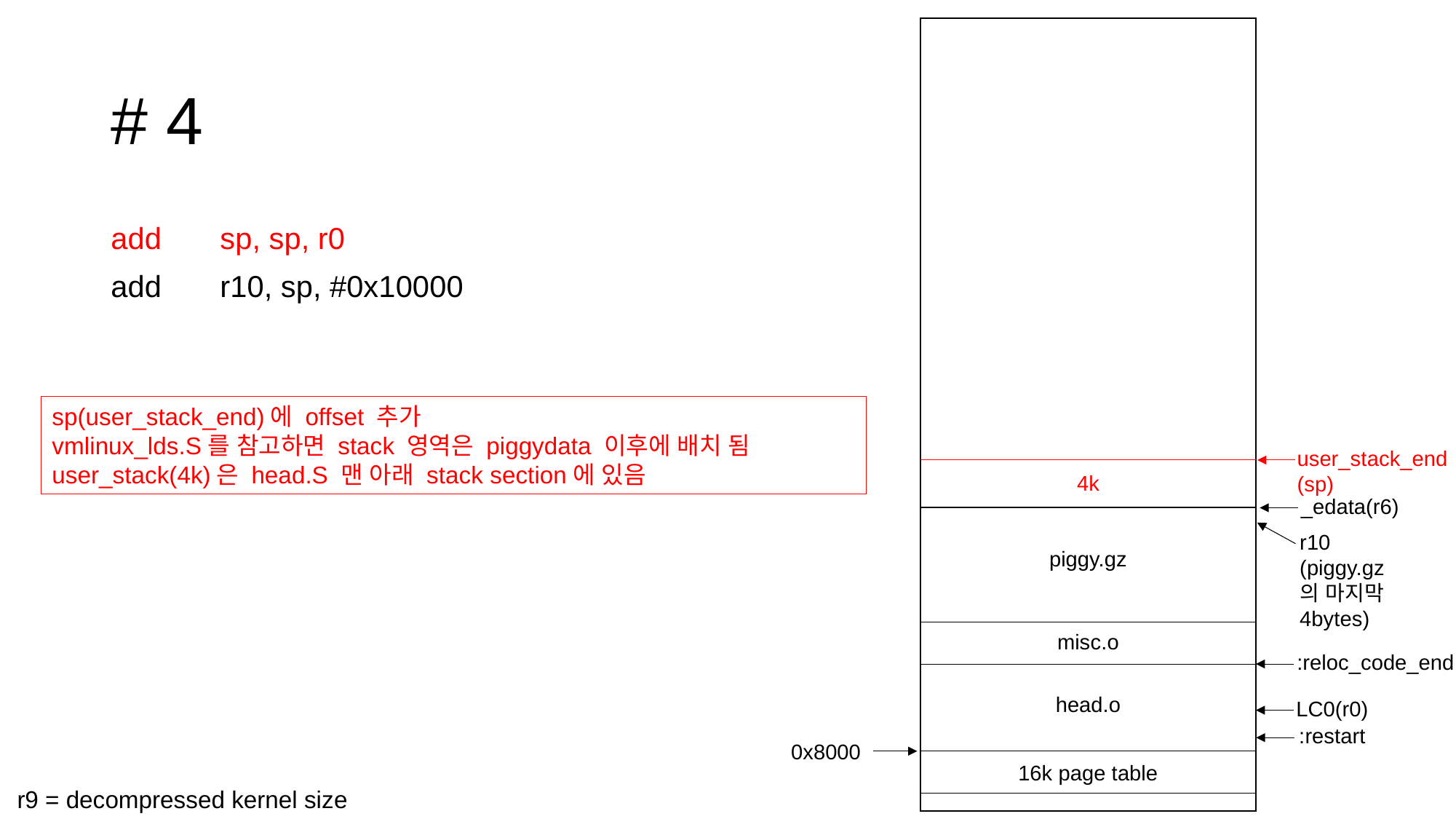

# # 4
add	sp, sp, r0
add	r10, sp, #0x10000
sp(user_stack_end)에 offset 추가
vmlinux_lds.S를 참고하면 stack 영역은 piggydata 이후에 배치 됨
user_stack(4k)은 head.S 맨 아래 stack section에 있음

user_stack_end
(sp)
4k
_edata(r6)
r10
(piggy.gz의 마지막 4bytes)
piggy.gz
misc.o
:reloc_code_end
head.o
LC0(r0)
:restart
0x8000
16k page table
r9 = decompressed kernel size